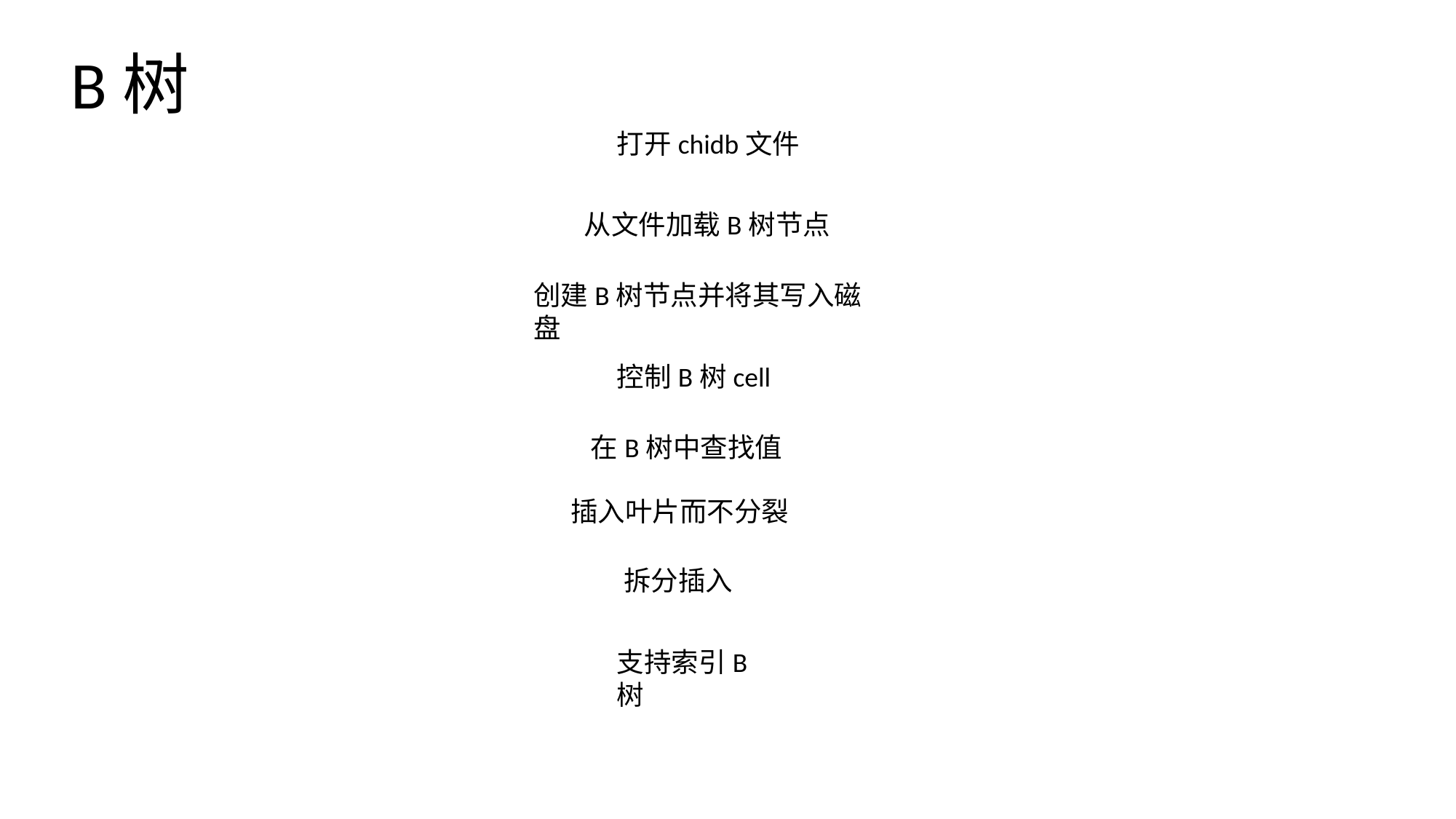

B树
打开chidb文件
从文件加载B树节点
创建B树节点并将其写入磁盘
控制B树cell
在B树中查找值

插入叶片而不分裂
拆分插入
支持索引B树